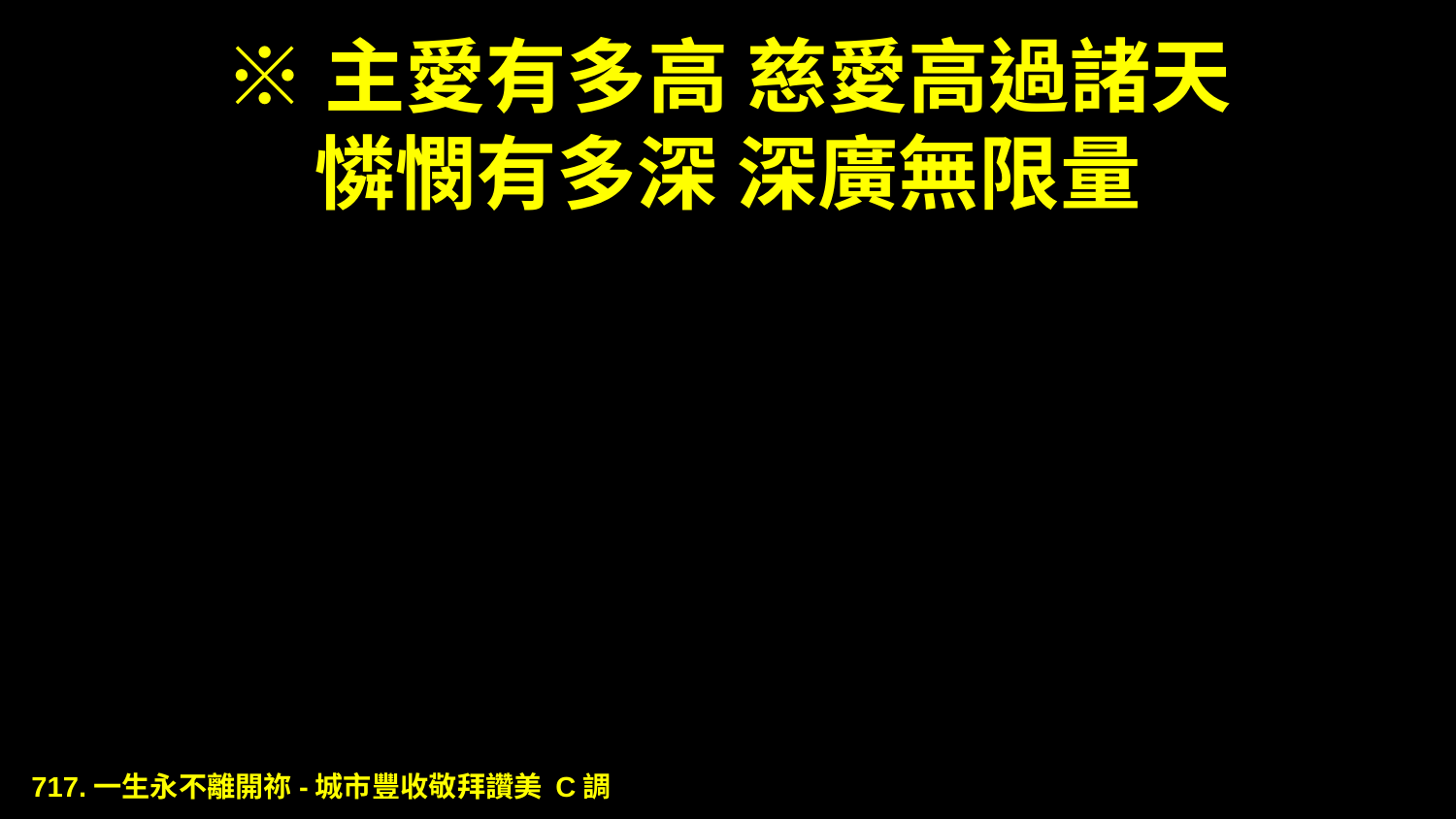

# ※主愛有多高 慈愛高過諸天 憐憫有多深 深廣無限量
717.一生永不離開祢-城市豐收敬拜讚美 C調